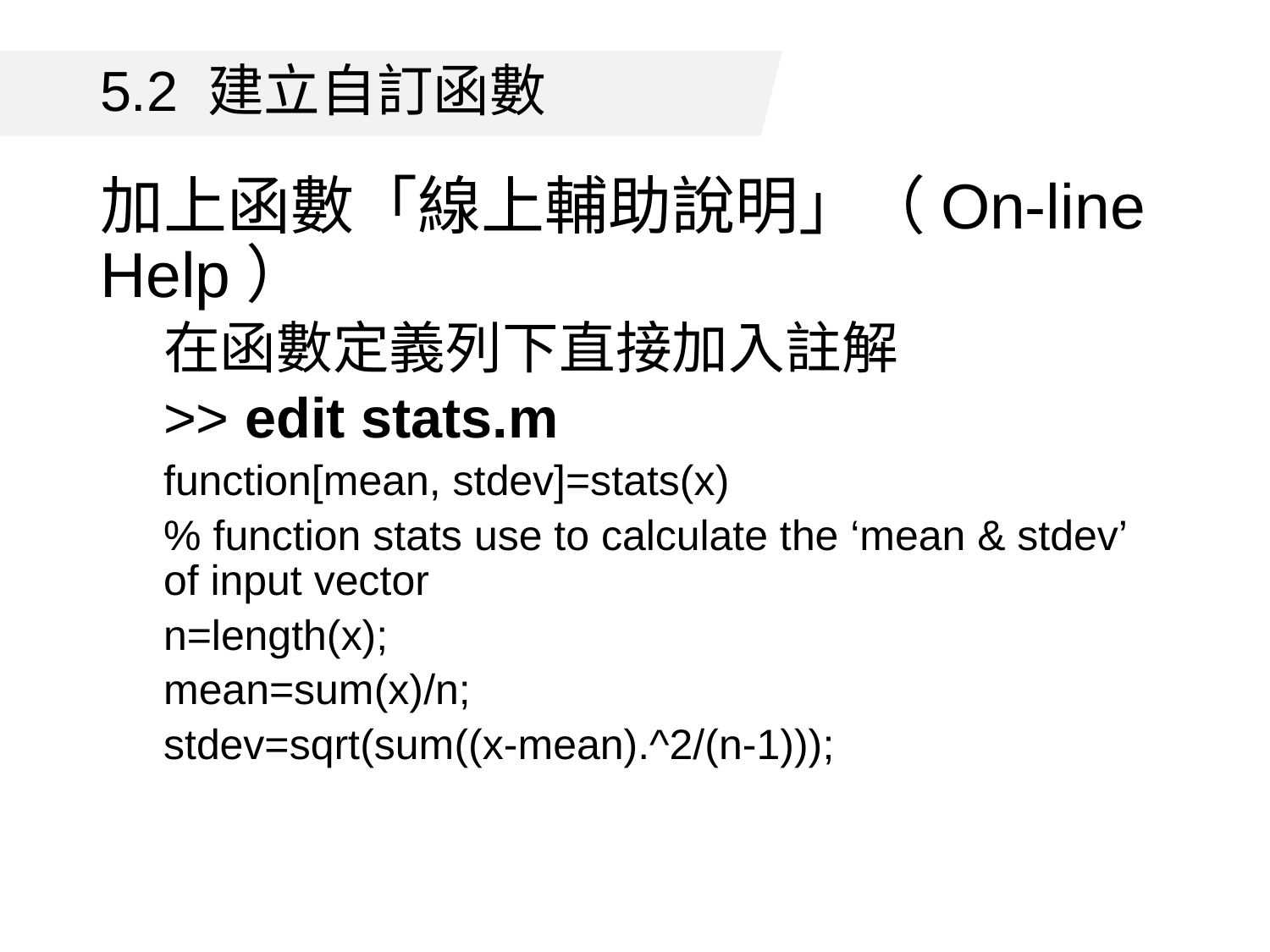

# 5.2 建立自訂函數
加上函數「線上輔助說明」（On-line Help）
在函數定義列下直接加入註解
>> edit stats.m
function[mean, stdev]=stats(x)
% function stats use to calculate the ‘mean & stdev’ of input vector
n=length(x);
mean=sum(x)/n;
stdev=sqrt(sum((x-mean).^2/(n-1)));